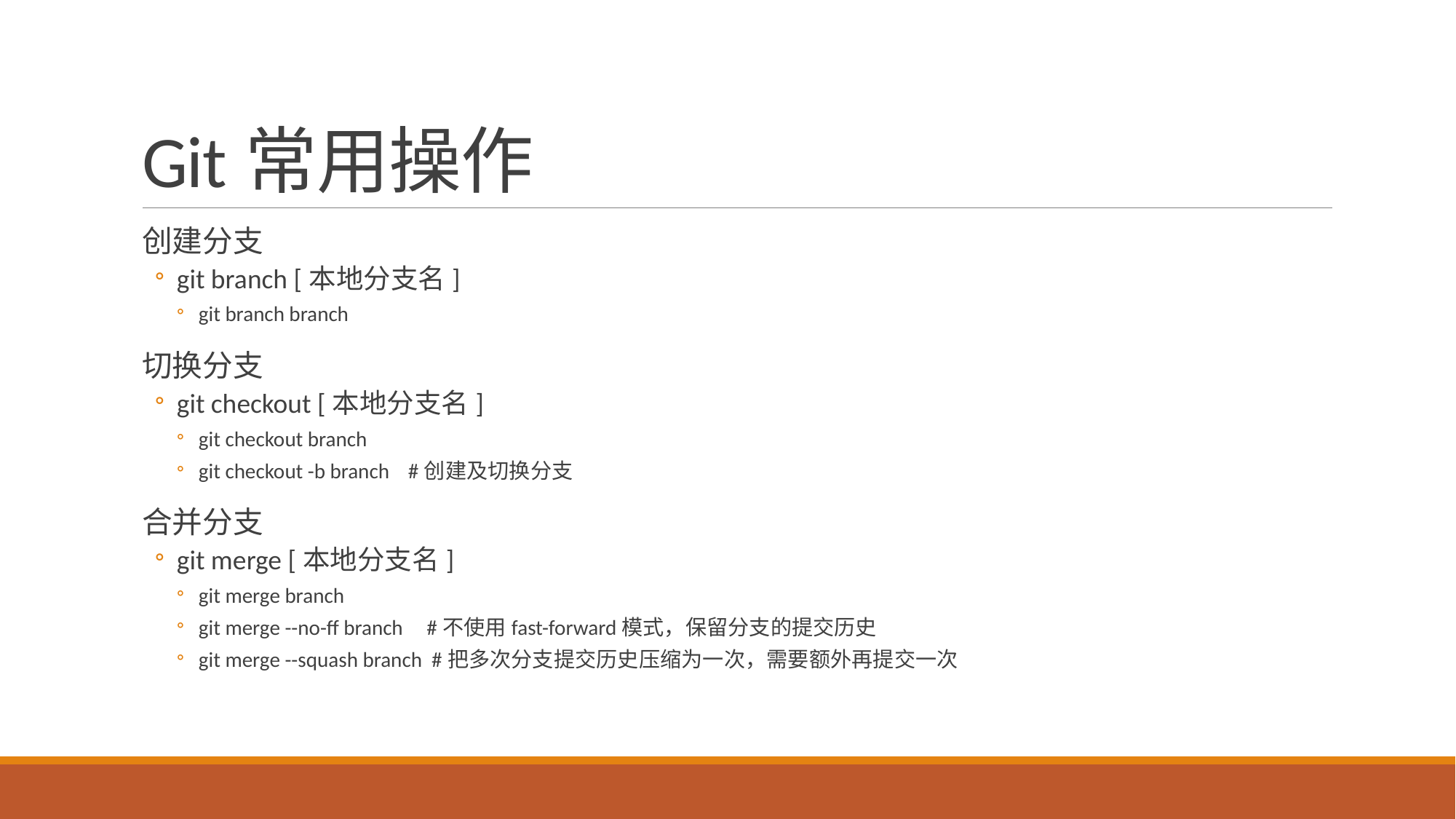

# Git常用操作
创建分支
git branch [本地分支名]
git branch branch
切换分支
git checkout [本地分支名]
git checkout branch
git checkout -b branch    #创建及切换分支
合并分支
git merge [本地分支名]
git merge branch
git merge --no-ff branch     #不使用fast-forward模式，保留分支的提交历史
git merge --squash branch  #把多次分支提交历史压缩为一次，需要额外再提交一次